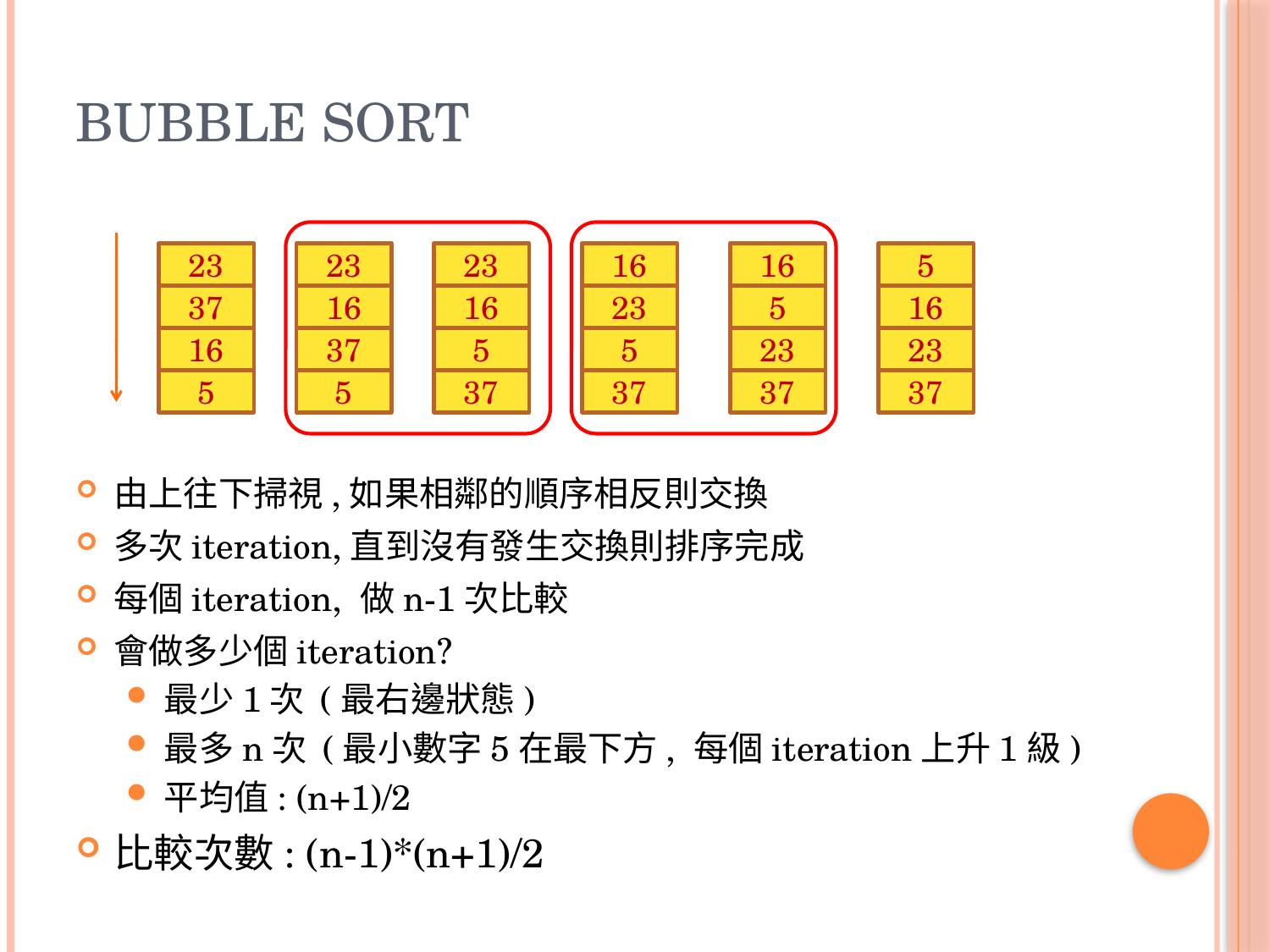

# Bubble Sort

23
23
23
16
16
5
37
16
16
23
5
16
16
37
5
5
23
23
5
5
37
37
37
37
由上往下掃視,如果相鄰的順序相反則交換
多次iteration,直到沒有發生交換則排序完成
每個iteration, 做n-1次比較
會做多少個iteration?
最少1次 (最右邊狀態)
最多n次 (最小數字5在最下方, 每個iteration上升1級)
平均值: (n+1)/2
比較次數: (n-1)*(n+1)/2